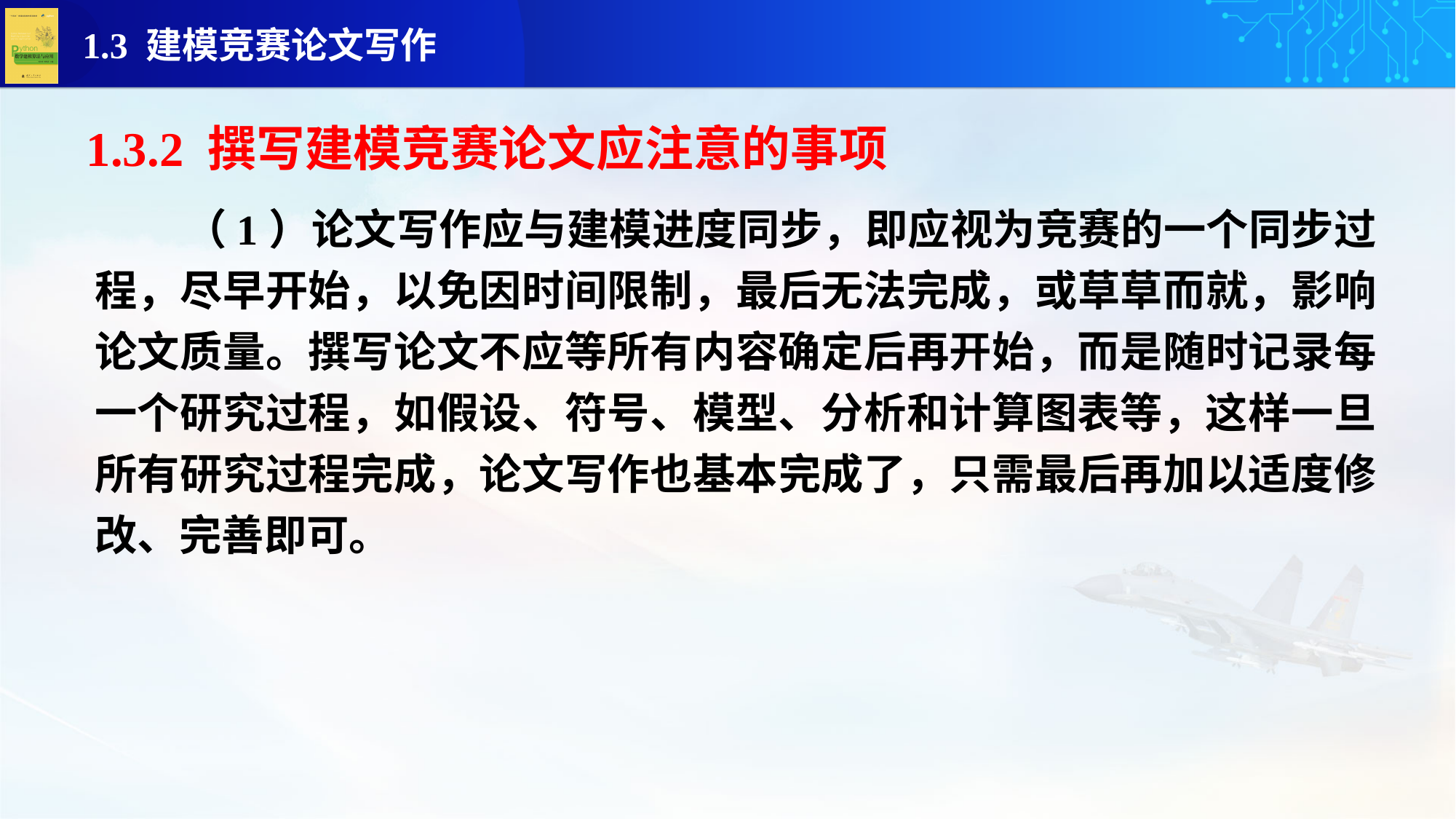

1.3.2 撰写建模竞赛论文应注意的事项
        （1）论文写作应与建模进度同步，即应视为竞赛的一个同步过程，尽早开始，以免因时间限制，最后无法完成，或草草而就，影响论文质量。撰写论文不应等所有内容确定后再开始，而是随时记录每一个研究过程，如假设、符号、模型、分析和计算图表等，这样一旦所有研究过程完成，论文写作也基本完成了，只需最后再加以适度修改、完善即可。